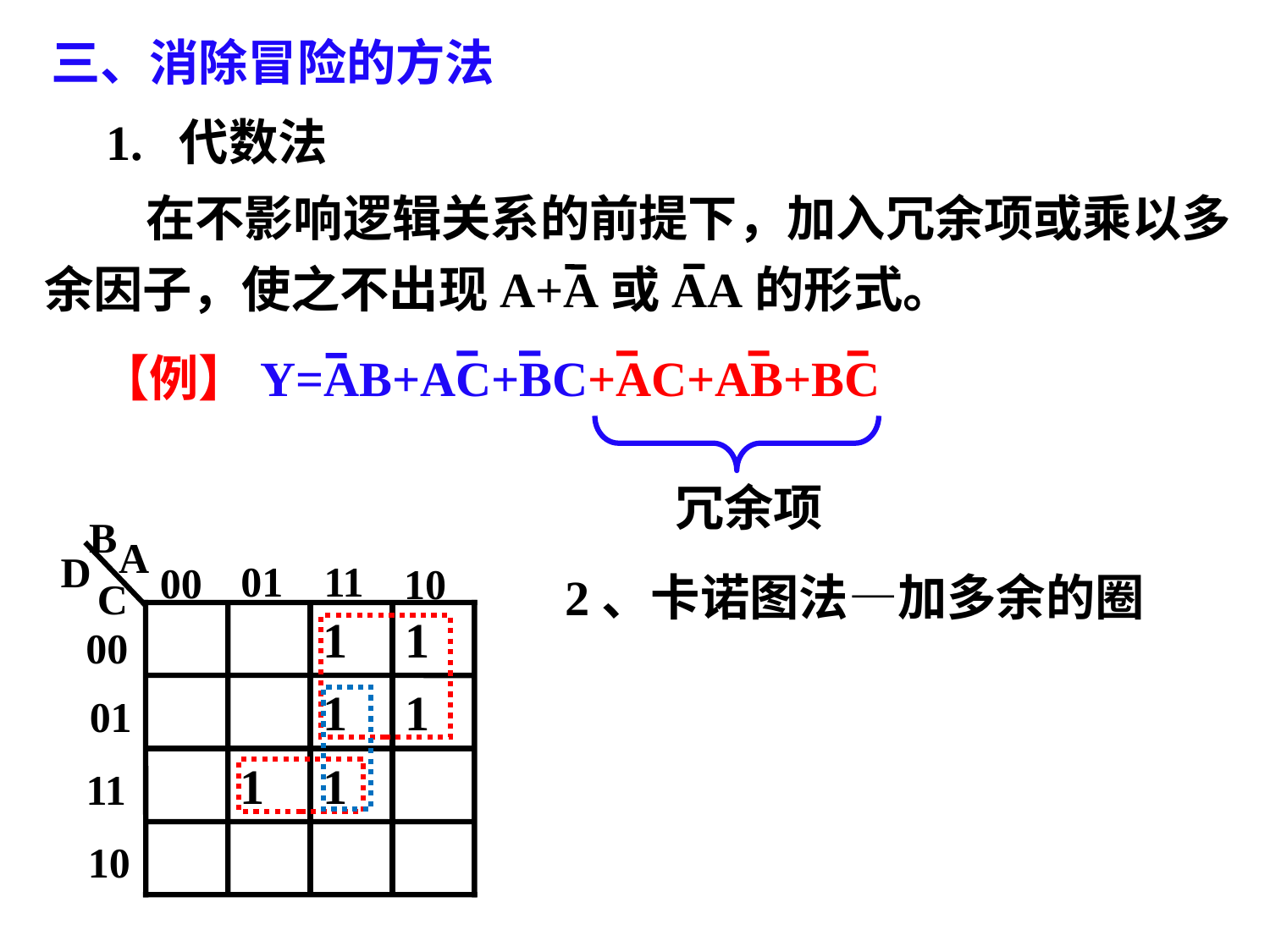

# 三、消除冒险的方法
1.  代数法
        在不影响逻辑关系的前提下，加入冗余项或乘以多余因子，使之不出现A+A或AA的形式。

【例】Y=AB+AC+BC+AC+AB+BC

冗余项
B
A
D

01
11
00
10
C

1

1

1
1

1
1

00

01
11

10
2、卡诺图法—加多余的圈